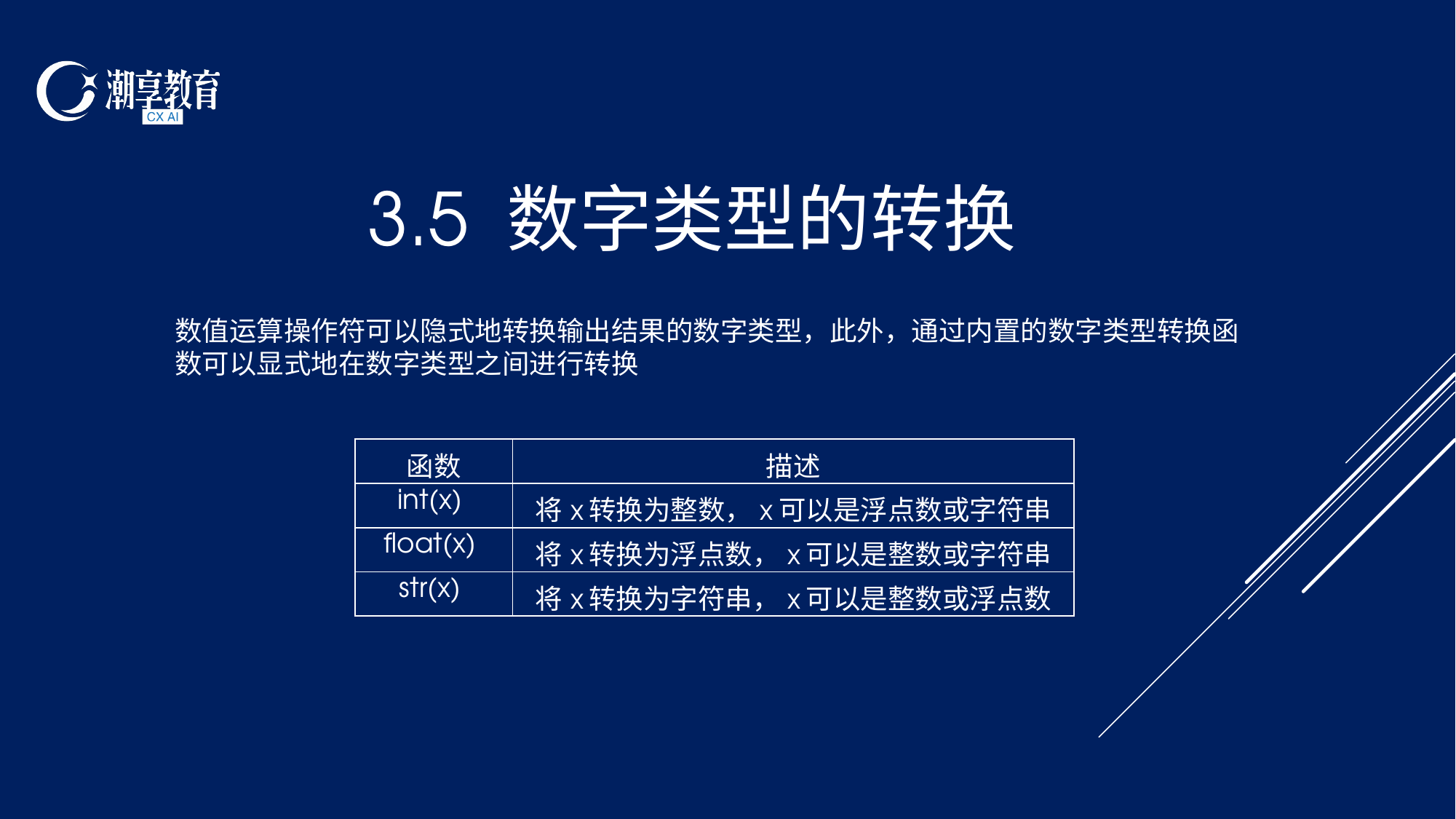

3.5 数字类型的转换
数值运算操作符可以隐式地转换输出结果的数字类型，此外，通过内置的数字类型转换函数可以显式地在数字类型之间进行转换

| 函数 | 描述 |
| --- | --- |
| int(x) | 将x转换为整数，x可以是浮点数或字符串 |
| float(x) | 将x转换为浮点数，x可以是整数或字符串 |
| str(x) | 将x转换为字符串，x可以是整数或浮点数 |